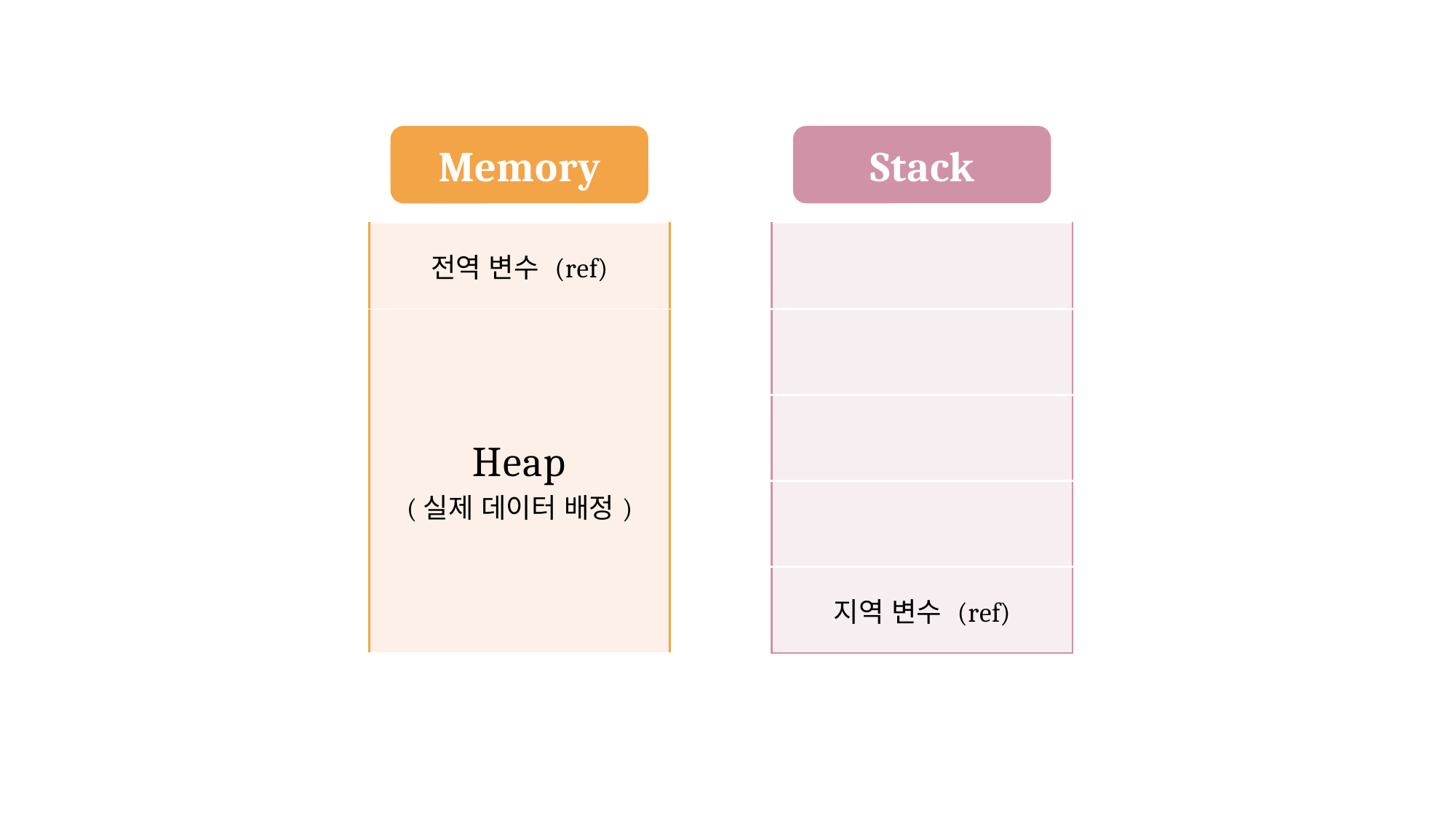

Memory
Stack
| 전역 변수 (ref) |
| --- |
| Heap (실제 데이터 배정) |
|  |
| --- |
|  |
|  |
|  |
| 지역 변수 (ref) |